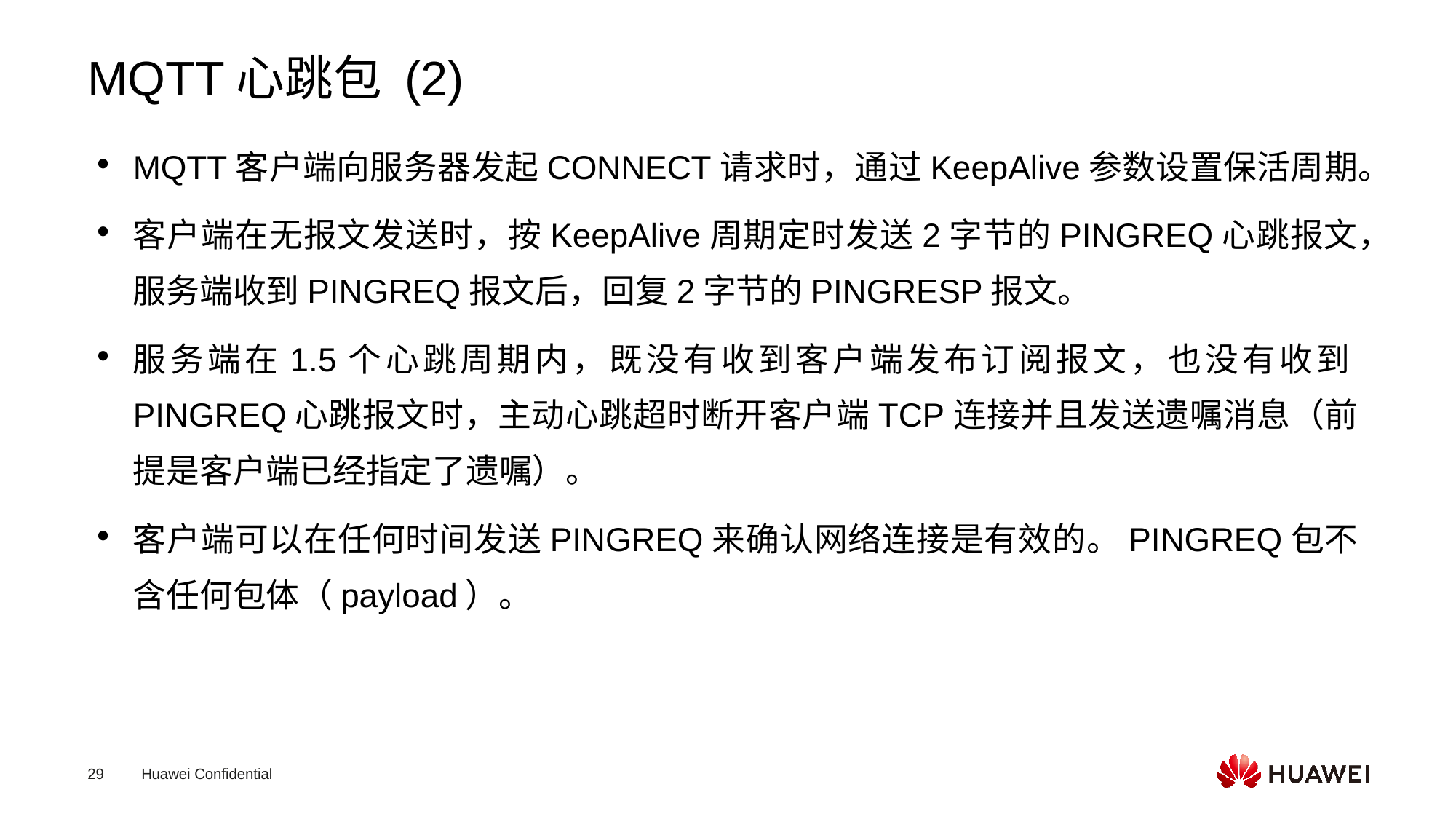

# MQTT心跳包 (2)
MQTT客户端向服务器发起CONNECT请求时，通过KeepAlive参数设置保活周期。
客户端在无报文发送时，按KeepAlive周期定时发送2字节的PINGREQ心跳报文，服务端收到PINGREQ报文后，回复2字节的PINGRESP报文。
服务端在1.5个心跳周期内，既没有收到客户端发布订阅报文，也没有收到PINGREQ心跳报文时，主动心跳超时断开客户端TCP连接并且发送遗嘱消息（前提是客户端已经指定了遗嘱）。
客户端可以在任何时间发送PINGREQ来确认网络连接是有效的。PINGREQ包不含任何包体（payload）。